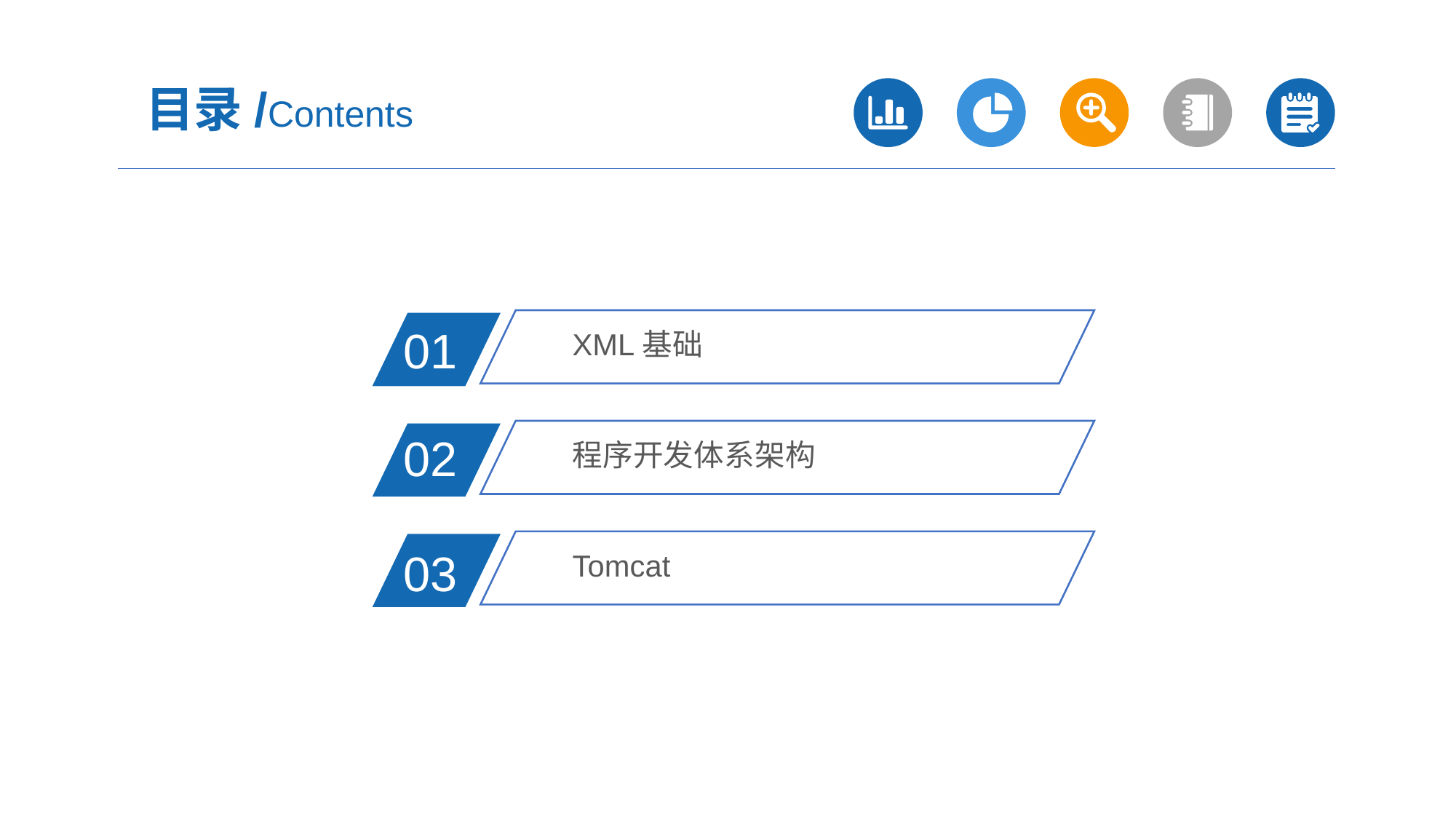

目录/Contents

XML基础

01

程序开发体系架构
02

Tomcat

03